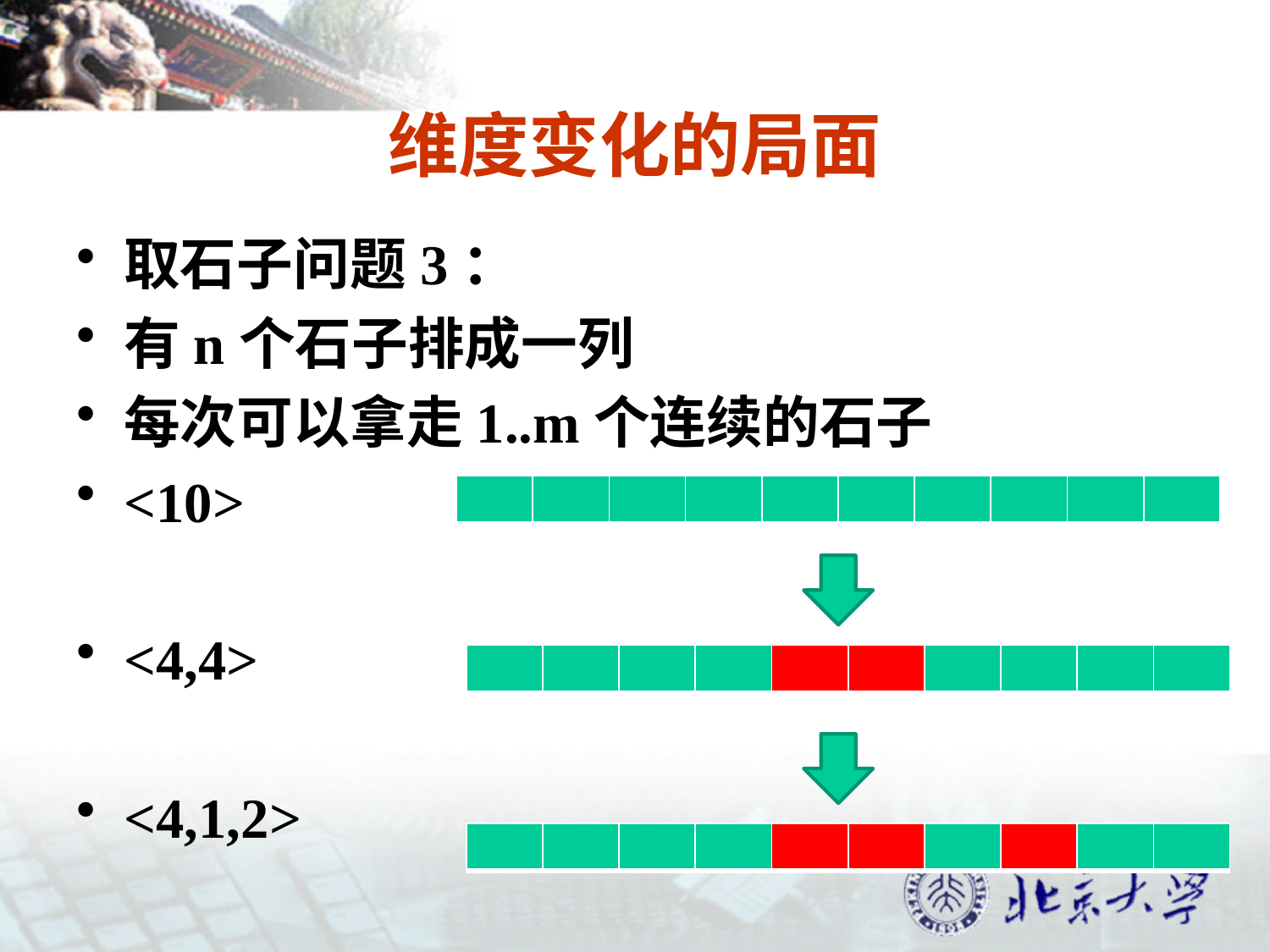

# 维度变化的局面
取石子问题3：
有n个石子排成一列
每次可以拿走1..m个连续的石子
<10>

<4,4>

<4,1,2>
|  |  |  |  |  |  |  |  |  |  |
| --- | --- | --- | --- | --- | --- | --- | --- | --- | --- |

|  |  |  |  |  |  |  |  |  |  |
| --- | --- | --- | --- | --- | --- | --- | --- | --- | --- |

|  |  |  |  |  |  |  |  |  |  |
| --- | --- | --- | --- | --- | --- | --- | --- | --- | --- |